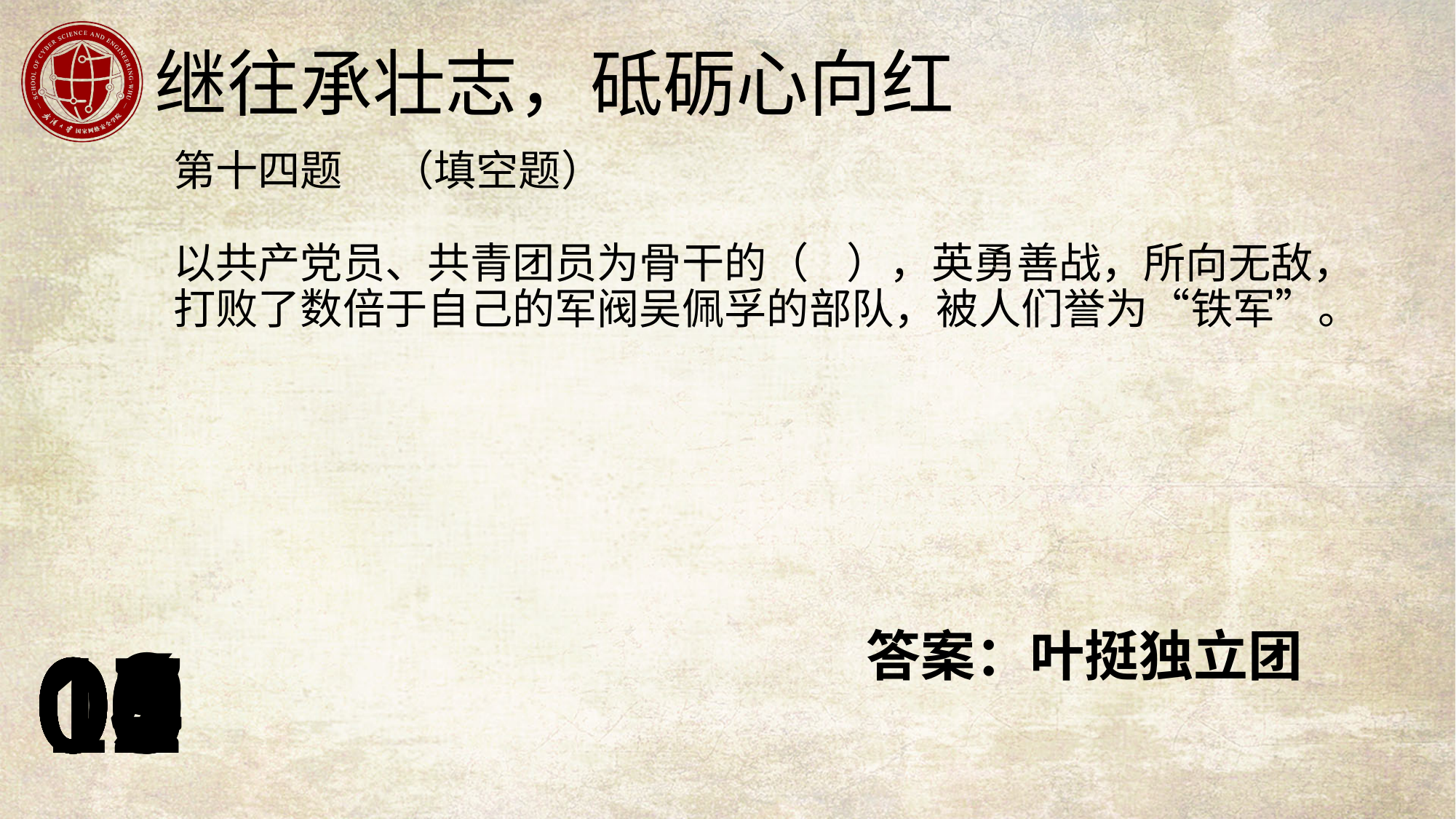

第十四题	（填空题）
以共产党员、共青团员为骨干的（    ），英勇善战，所向无敌，打败了数倍于自己的军阀吴佩孚的部队，被人们誉为“铁军”。
答案：叶挺独立团